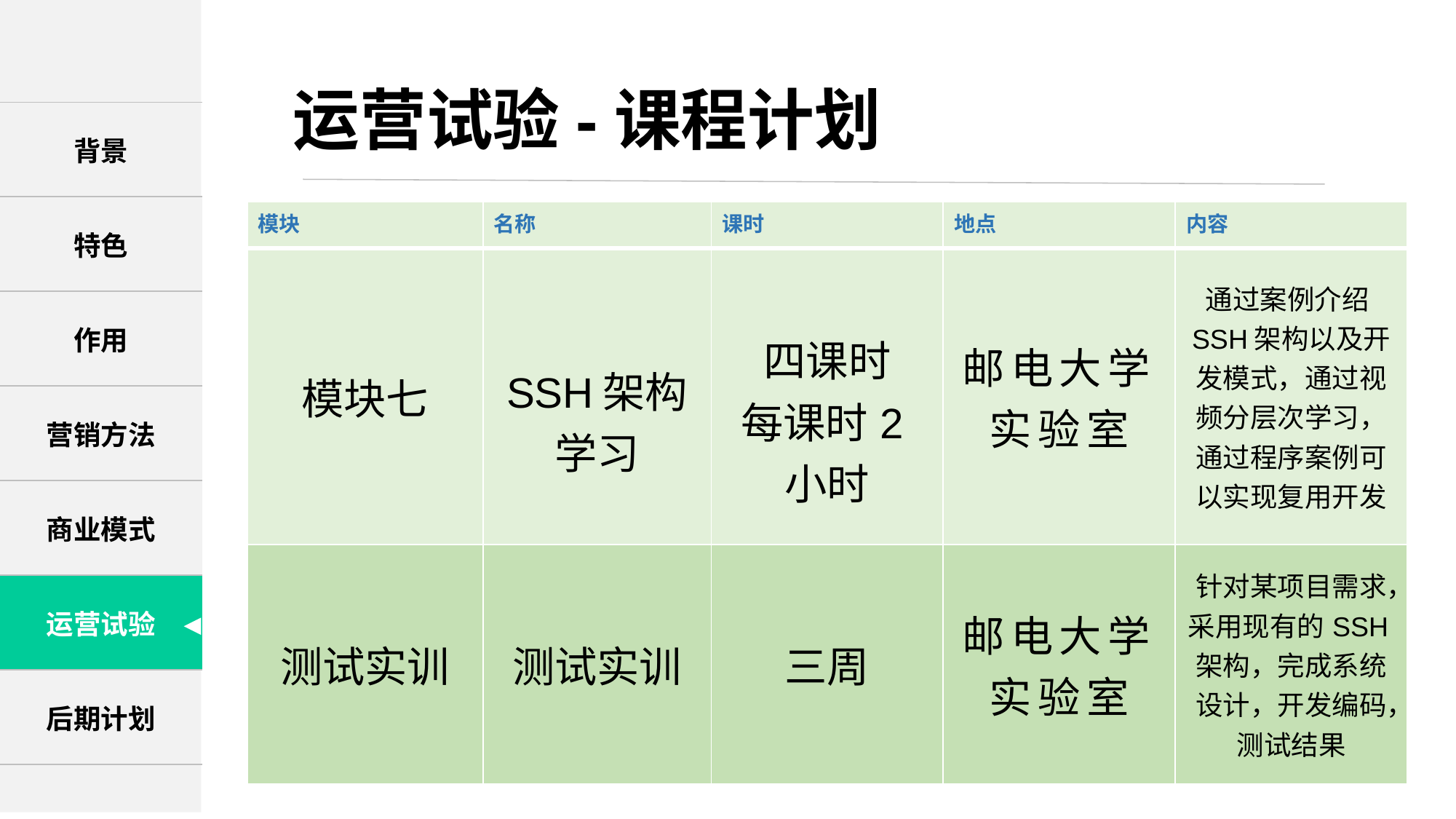

# 运营试验-课程计划
| 背景 |
| --- |
| 特色 |
| 作用 |
| 营销方法 |
| 商业模式 |
| 运营试验 |
| 后期计划 |

| 模块 | 名称 | 课时 | 地点 | 内容 |
| --- | --- | --- | --- | --- |
| 模块七 | SSH架构学习 | 四课时 每课时2小时 | 邮电大学实验室 | 通过案例介绍SSH架构以及开发模式，通过视频分层次学习，通过程序案例可以实现复用开发 |
| 测试实训 | 测试实训 | 三周 | 邮电大学实验室 | 针对某项目需求，采用现有的SSH架构，完成系统设计，开发编码，测试结果 |